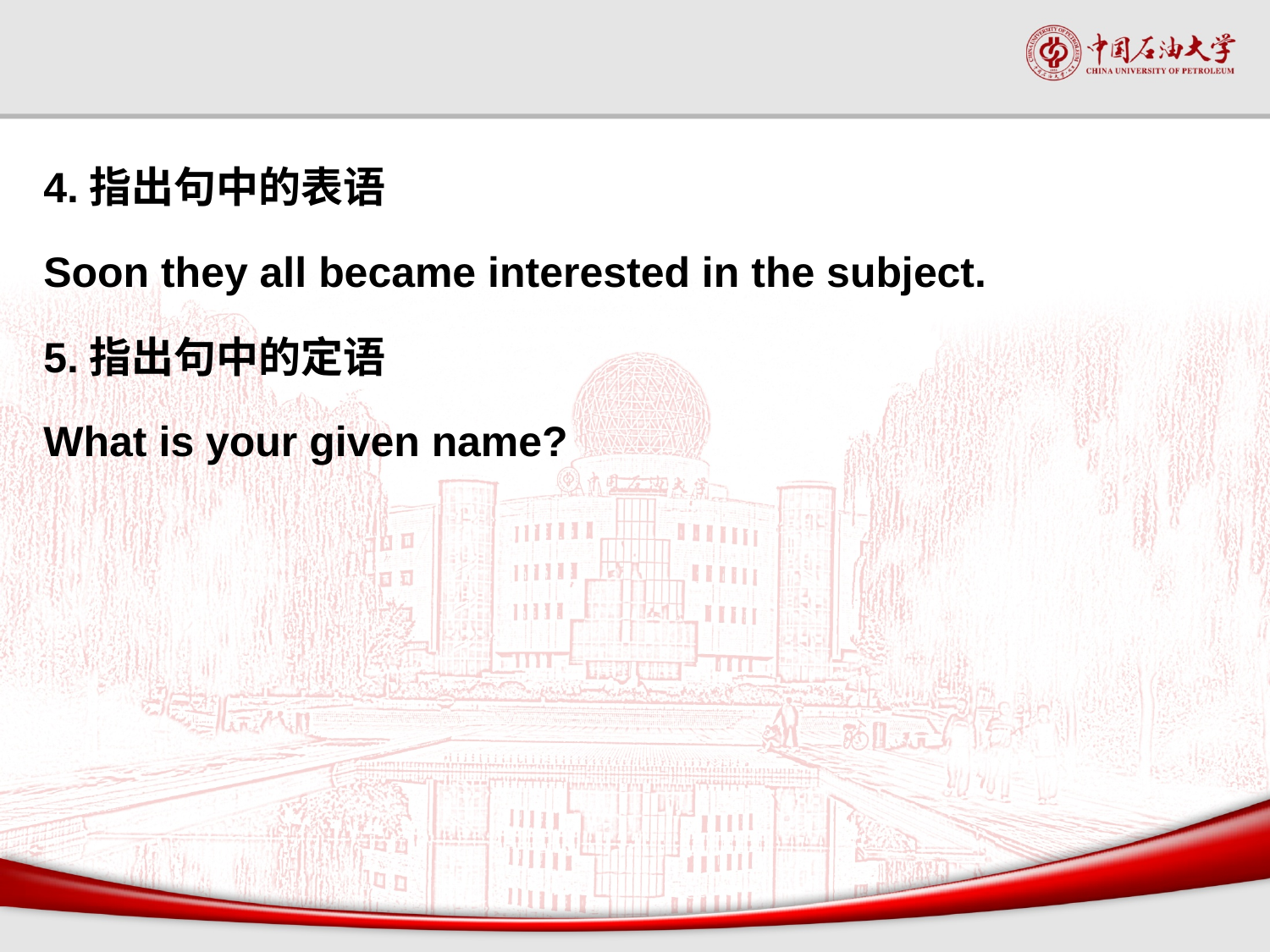

4.指出句中的表语
Soon they all became interested in the subject.
5.指出句中的定语
What is your given name?